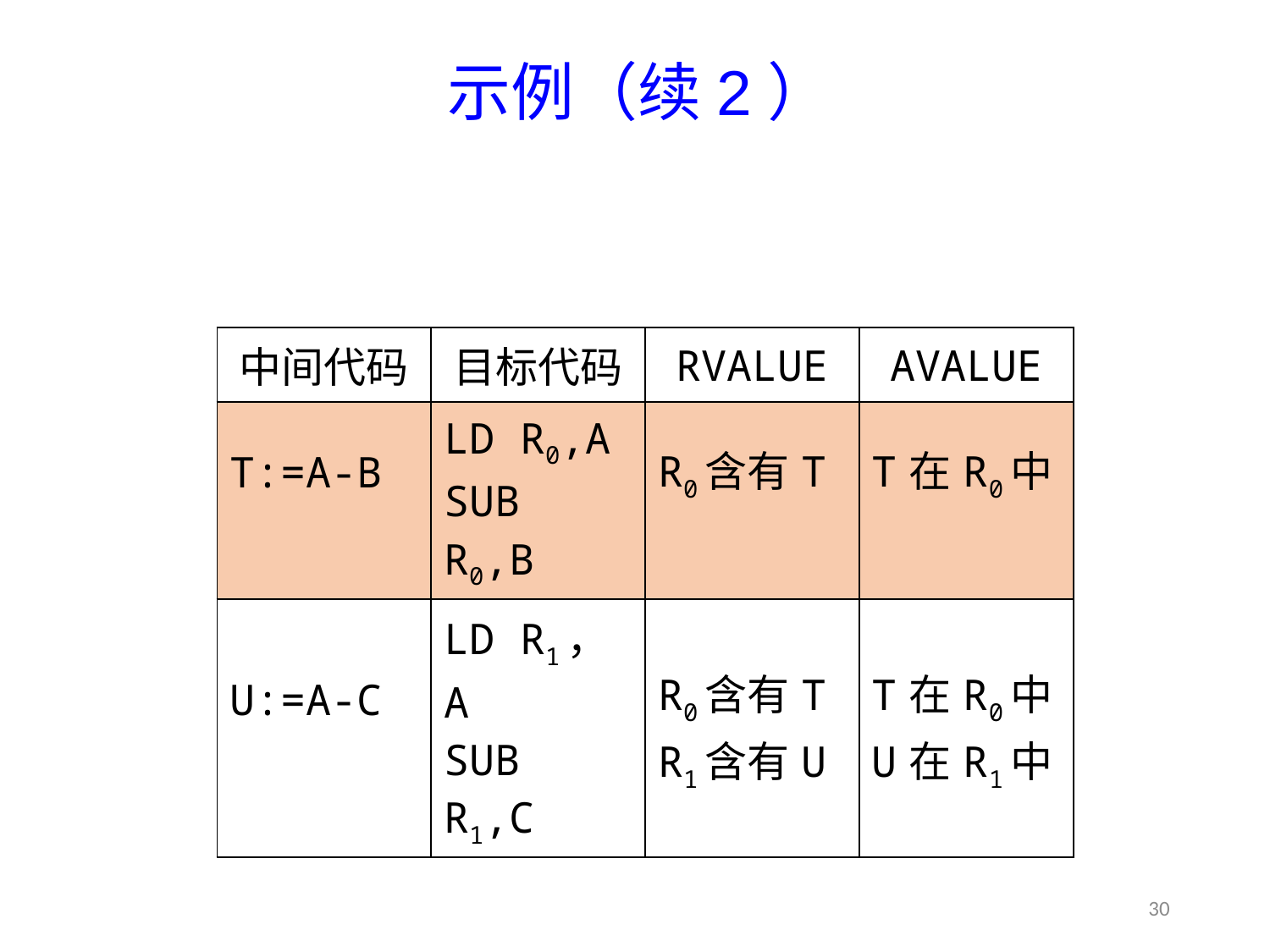

# 示例（续2）
| 中间代码 | 目标代码 | RVALUE | AVALUE |
| --- | --- | --- | --- |
| T:=A-B | LD R0,A SUB R0,B | R0含有T | T在R0中 |
| U:=A-C | LD R1，A SUB R1,C | R0含有T | T在R0中 |
| 中间代码 | 目标代码 | RVALUE | AVALUE |
| --- | --- | --- | --- |
| T:=A-B | LD R0,A SUB R0,B | R0含有T | T在R0中 |
| U:=A-C | LD R1，A SUB R1,C | R0含有T R1含有U | T在R0中 U在R1中 |
30